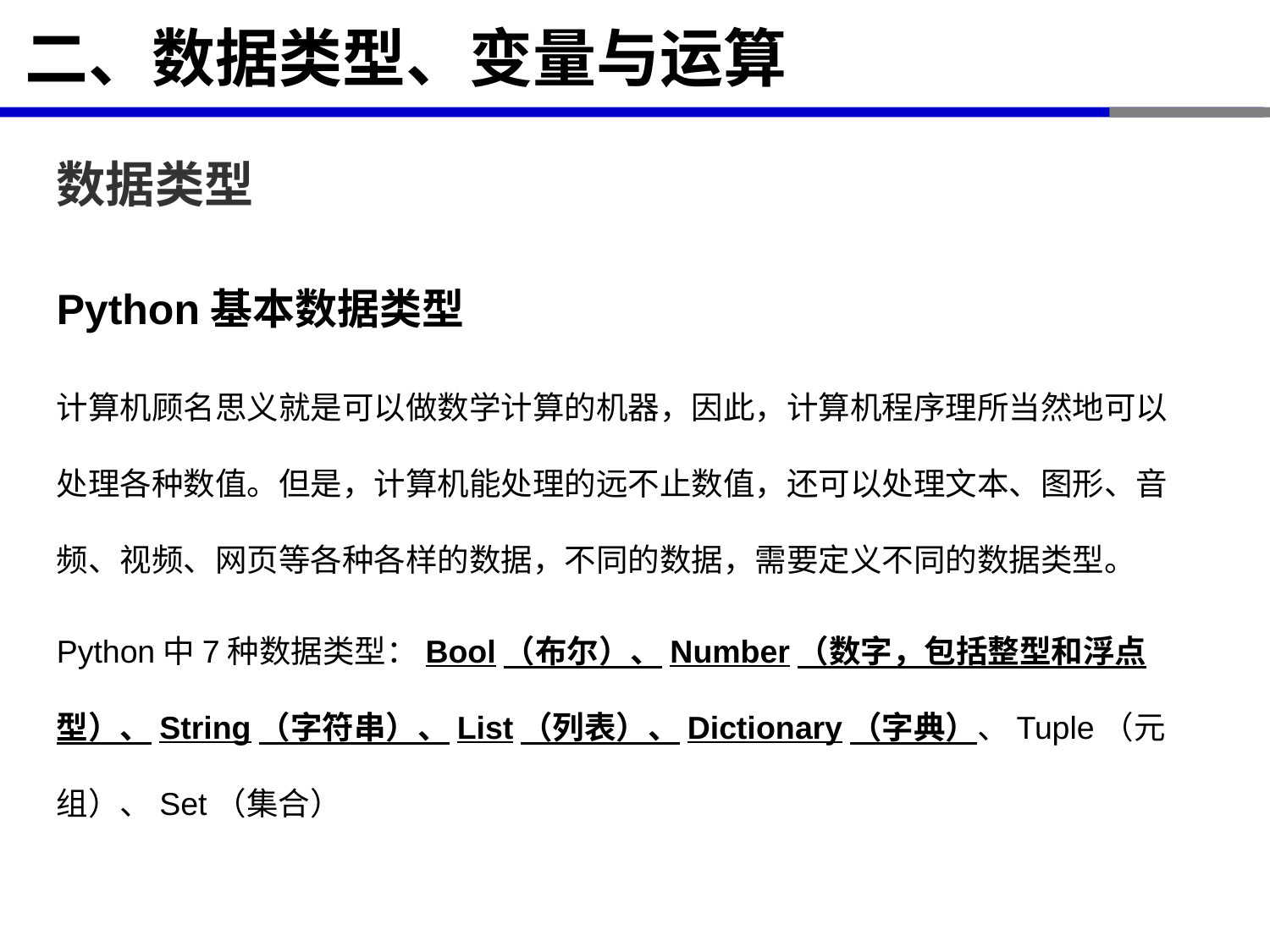

# 二、数据类型、变量与运算
数据类型
Python基本数据类型
计算机顾名思义就是可以做数学计算的机器，因此，计算机程序理所当然地可以处理各种数值。但是，计算机能处理的远不止数值，还可以处理文本、图形、音频、视频、网页等各种各样的数据，不同的数据，需要定义不同的数据类型。
Python中7种数据类型：Bool（布尔）、Number（数字，包括整型和浮点型）、String（字符串）、List（列表）、Dictionary（字典）、Tuple（元组）、Set（集合）